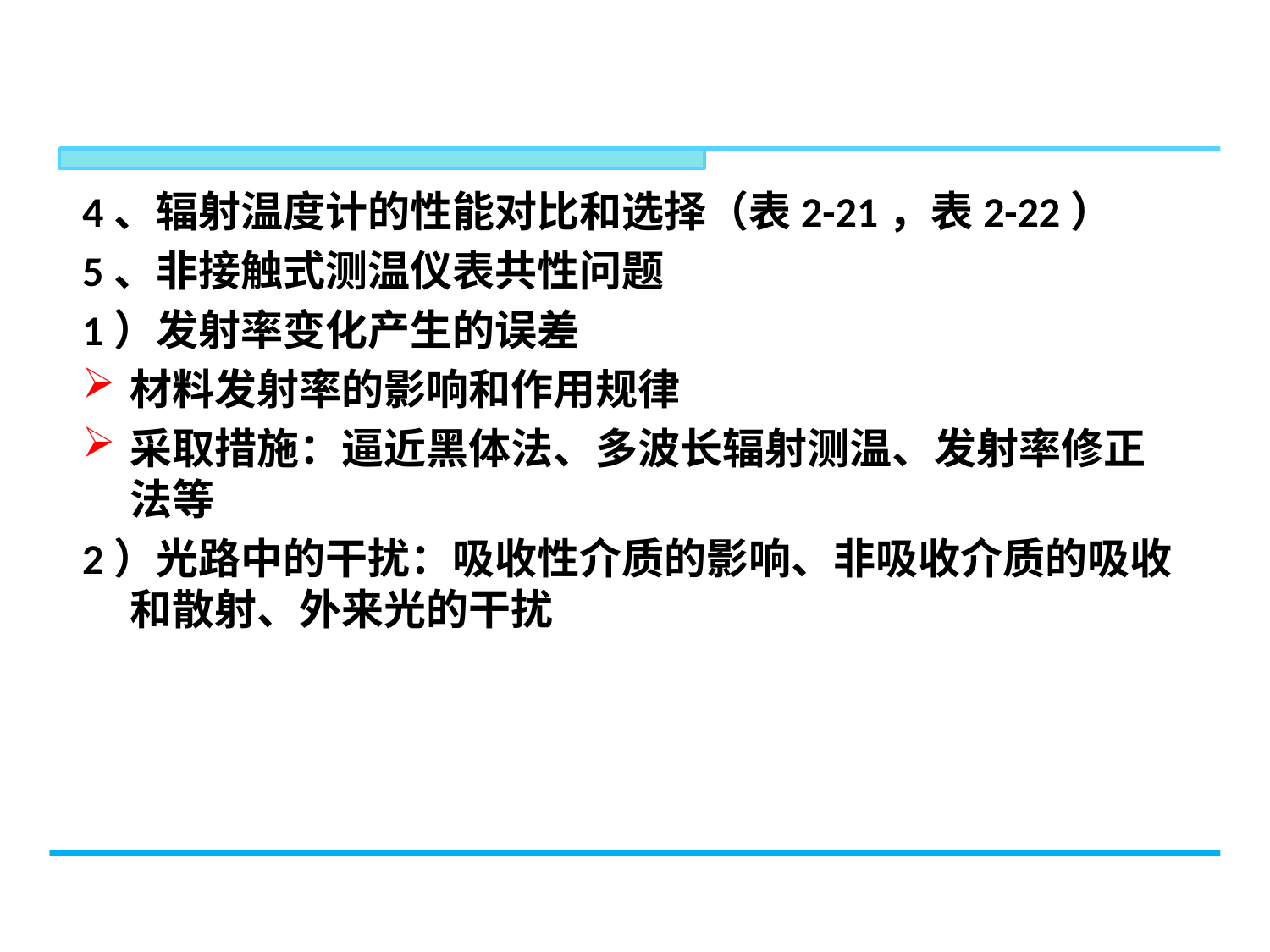

4、辐射温度计的性能对比和选择（表2-21，表2-22）
5、非接触式测温仪表共性问题
1）发射率变化产生的误差
材料发射率的影响和作用规律
采取措施：逼近黑体法、多波长辐射测温、发射率修正法等
2）光路中的干扰：吸收性介质的影响、非吸收介质的吸收和散射、外来光的干扰